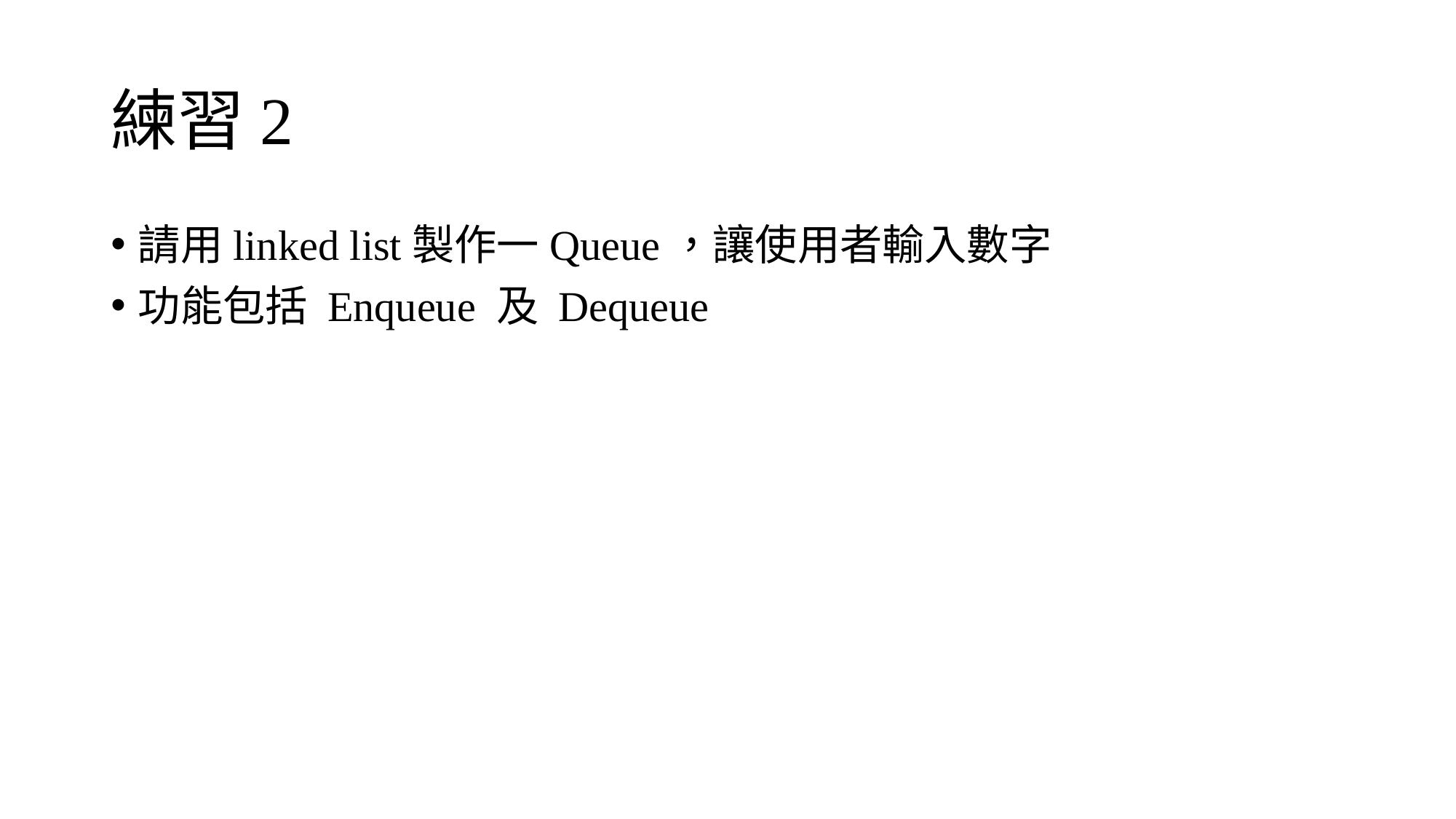

# 練習2
請用linked list製作一Queue，讓使用者輸入數字
功能包括 Enqueue 及 Dequeue